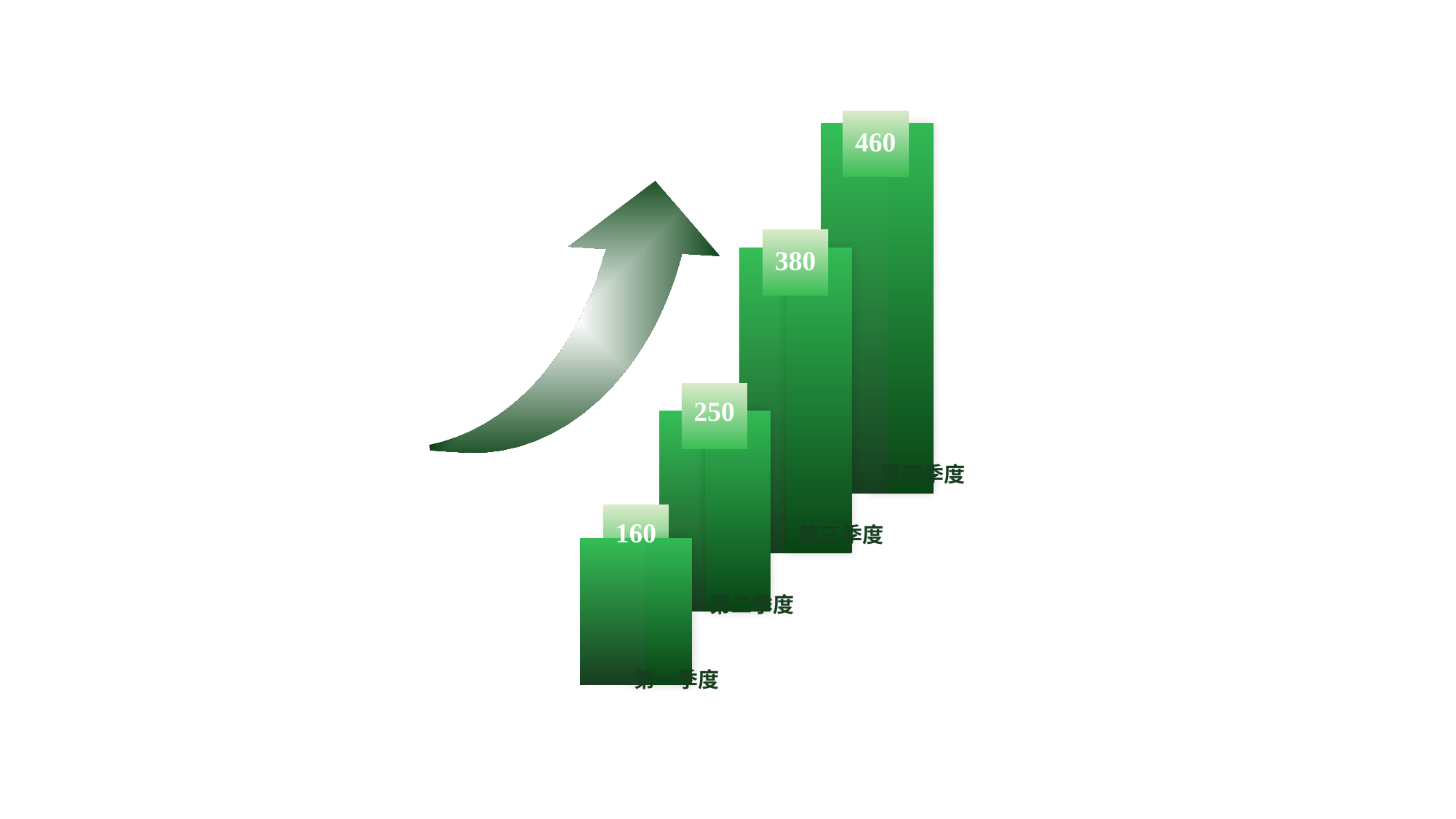

460

380

250

第四季度

160
第三季度

第二季度
第一季度